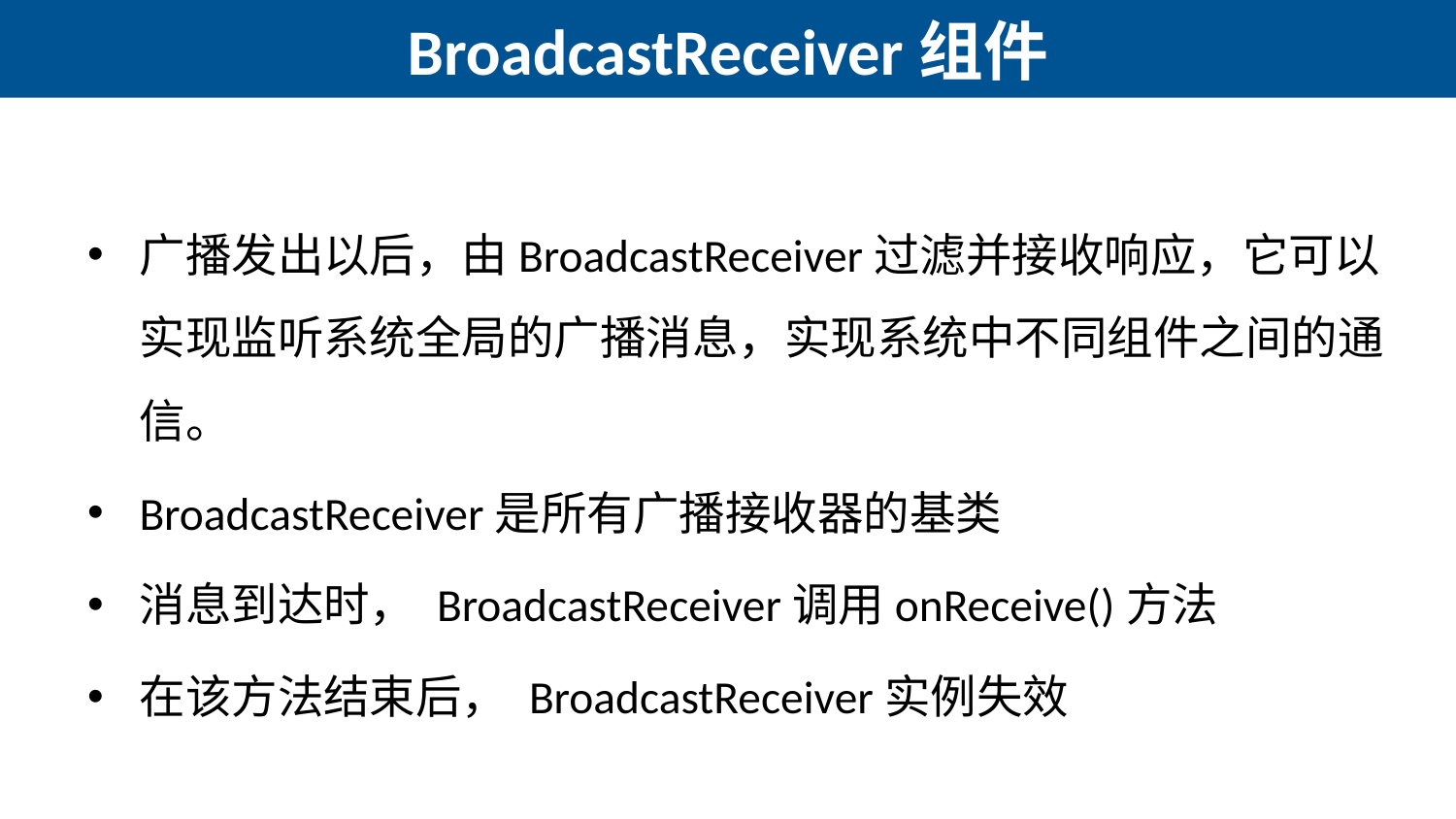

# BroadcastReceiver组件
广播发出以后，由BroadcastReceiver过滤并接收响应，它可以实现监听系统全局的广播消息，实现系统中不同组件之间的通信。
BroadcastReceiver是所有广播接收器的基类
消息到达时， BroadcastReceiver调用onReceive()方法
在该方法结束后， BroadcastReceiver实例失效